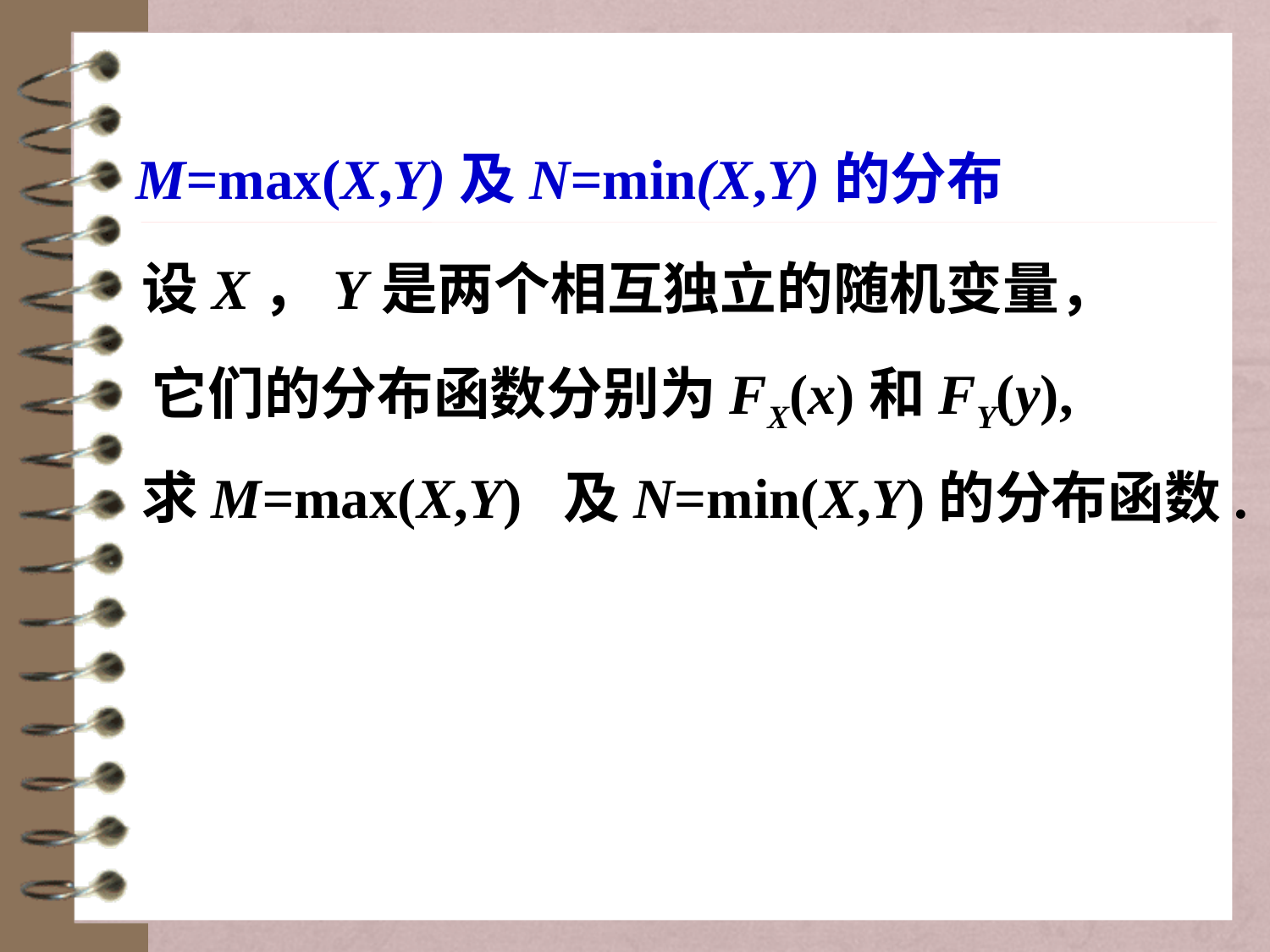

M=max(X,Y)及N=min(X,Y)的分布
设X，Y是两个相互独立的随机变量，
它们的分布函数分别为FX(x)和FY(y),
求M=max(X,Y)  及N=min(X,Y)的分布函数.